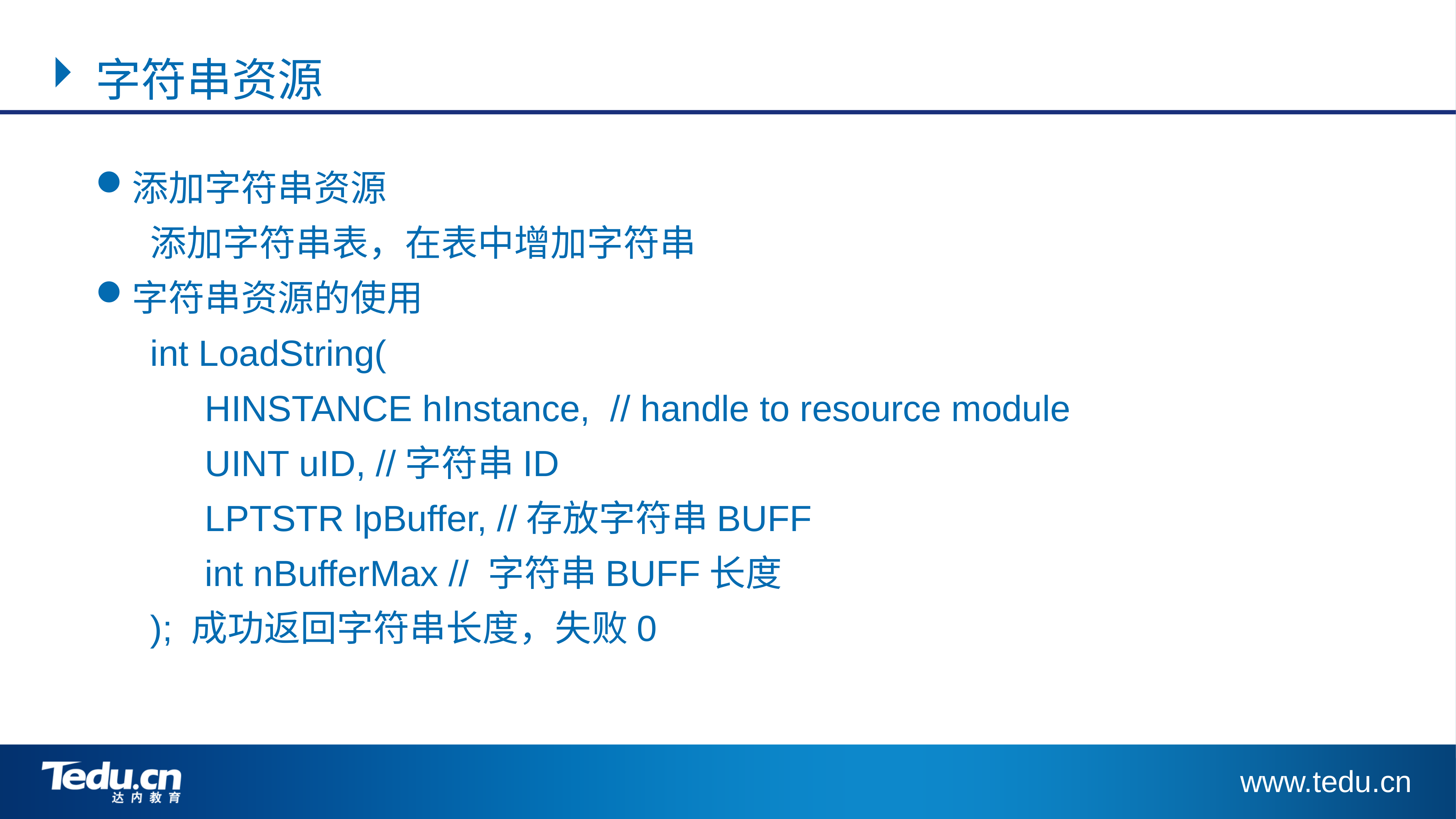

字符串资源
添加字符串资源
	添加字符串表，在表中增加字符串
字符串资源的使用
	int LoadString(
		HINSTANCE hInstance,  // handle to resource module
		UINT uID, //字符串ID
		LPTSTR lpBuffer, //存放字符串BUFF
		int nBufferMax // 字符串BUFF长度
	); 成功返回字符串长度，失败0